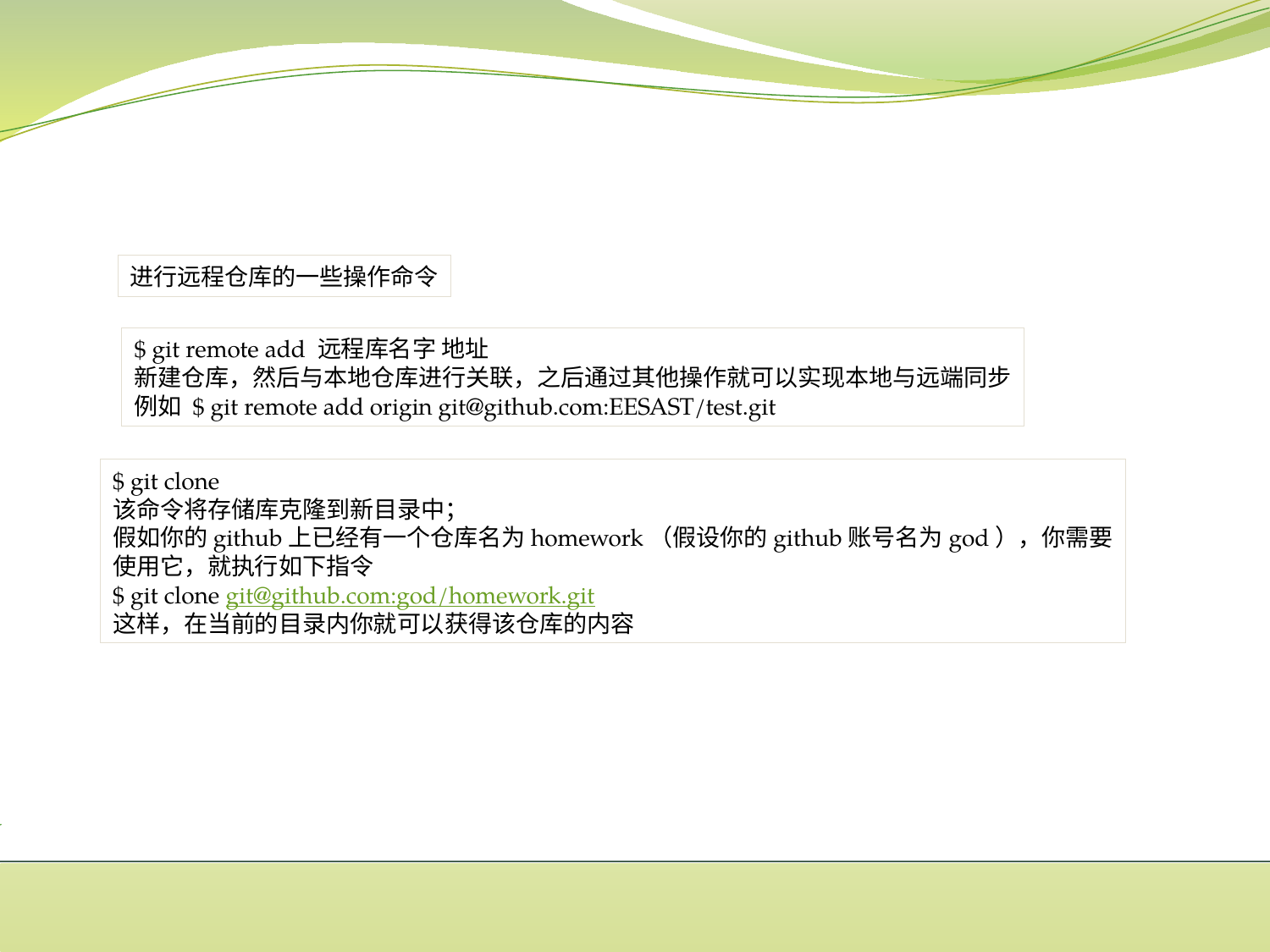

进行远程仓库的一些操作命令
$ git remote add 远程库名字 地址
新建仓库，然后与本地仓库进行关联，之后通过其他操作就可以实现本地与远端同步
例如 $ git remote add origin git@github.com:EESAST/test.git
$ git clone
该命令将存储库克隆到新目录中；
假如你的github上已经有一个仓库名为homework（假设你的github账号名为god），你需要
使用它，就执行如下指令
$ git clone git@github.com:god/homework.git
这样，在当前的目录内你就可以获得该仓库的内容